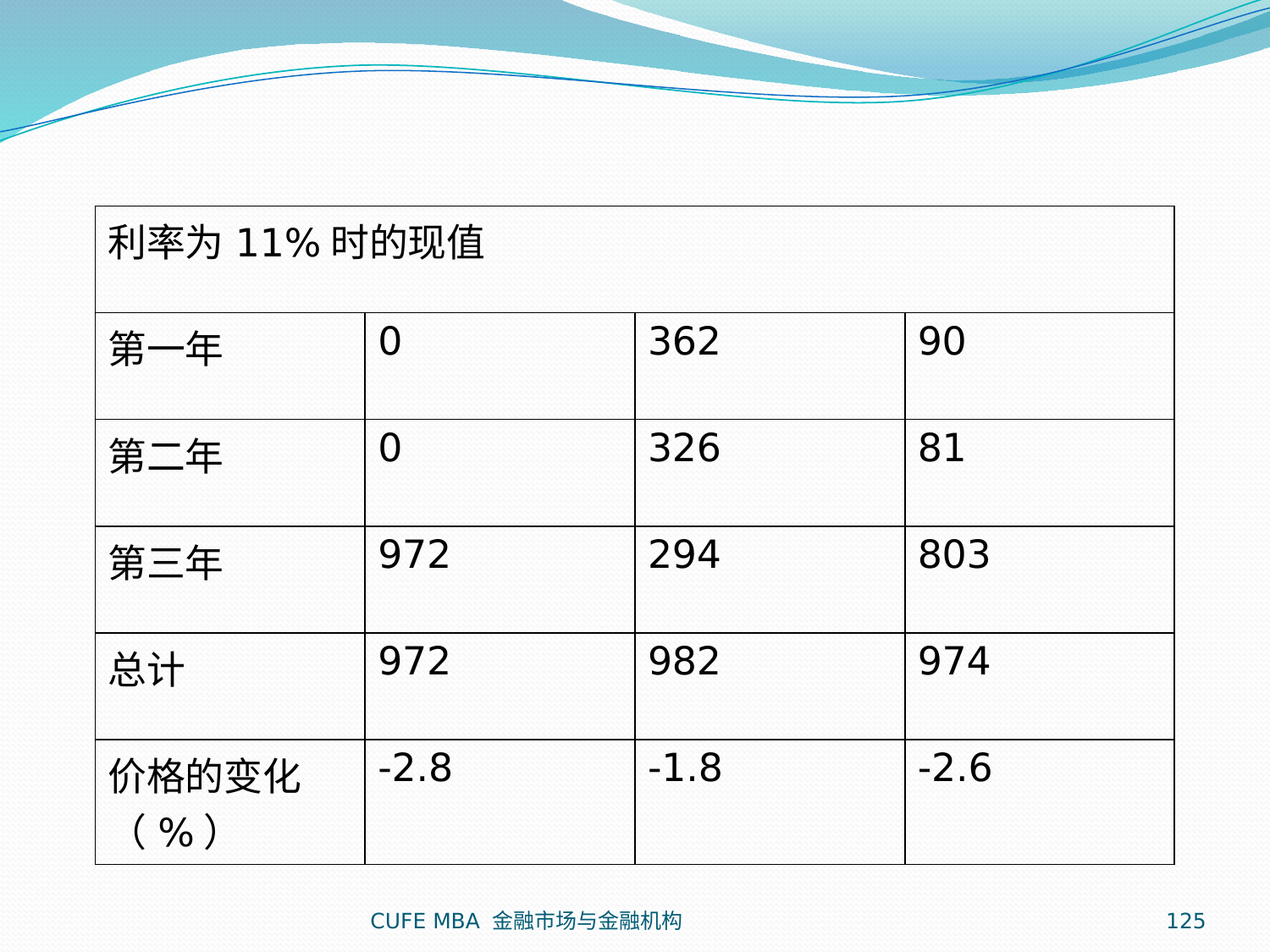

| 利率为11%时的现值 |  |  |  |
| --- | --- | --- | --- |
| 第一年 | 0 | 362 | 90 |
| 第二年 | 0 | 326 | 81 |
| 第三年 | 972 | 294 | 803 |
| 总计 | 972 | 982 | 974 |
| 价格的变化（%） | -2.8 | -1.8 | -2.6 |
CUFE MBA 金融市场与金融机构
125